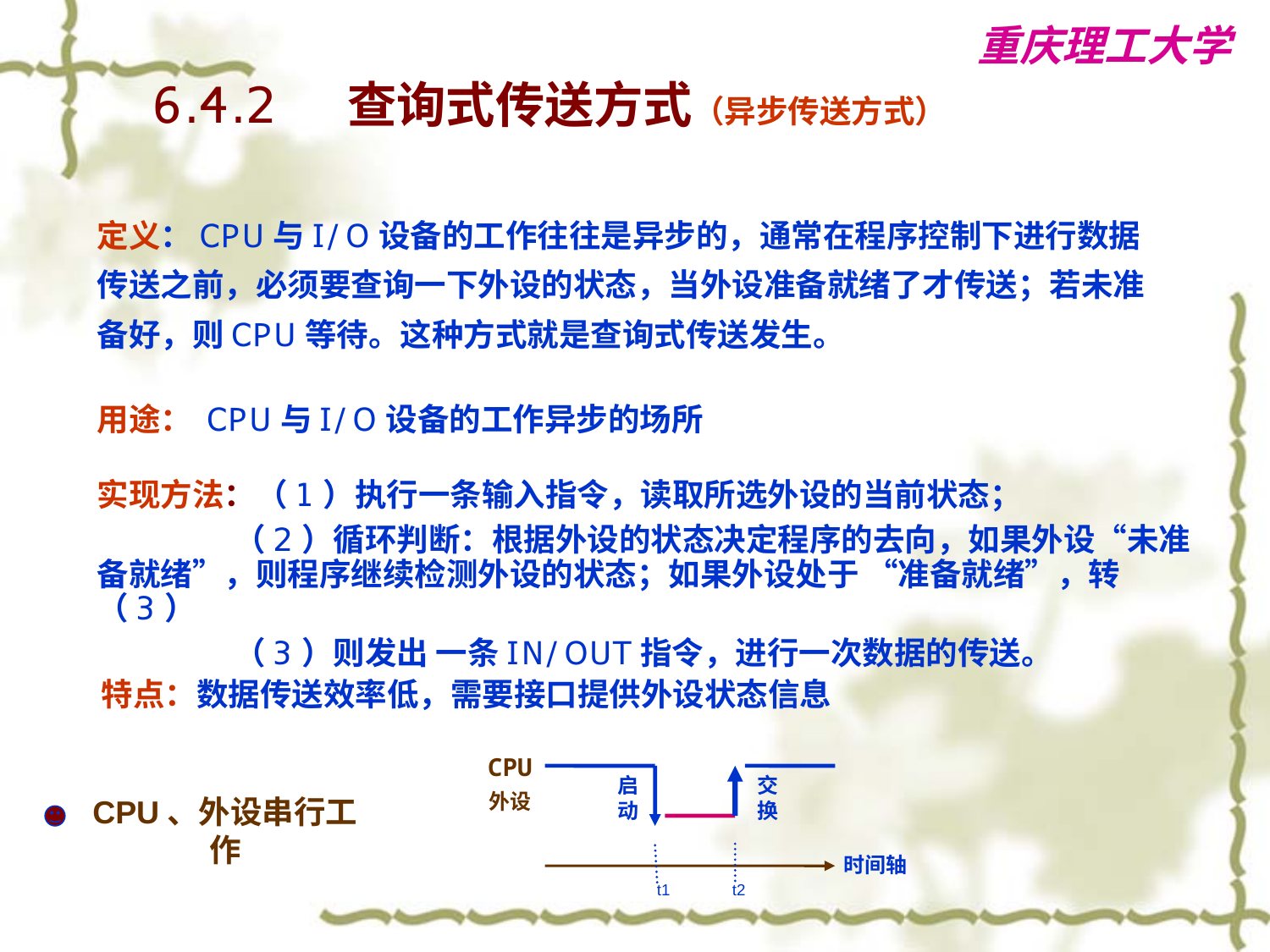

6.4.2    查询式传送方式（异步传送方式）
定义：CPU与I/O设备的工作往往是异步的，通常在程序控制下进行数据传送之前，必须要查询一下外设的状态，当外设准备就绪了才传送；若未准备好，则CPU等待。这种方式就是查询式传送发生。
用途： CPU与I/O设备的工作异步的场所
实现方法：（1）执行一条输入指令，读取所选外设的当前状态；
                  （2）循环判断：根据外设的状态决定程序的去向，如果外设“未准备就绪”，则程序继续检测外设的状态；如果外设处于 “准备就绪”，转（3）
                  （3）则发出 一条IN/OUT指令，进行一次数据的传送。

 特点：数据传送效率低，需要接口提供外设状态信息
CPU
外设

启动

交换

CPU、外设串行工作

时间轴

     t1              t2